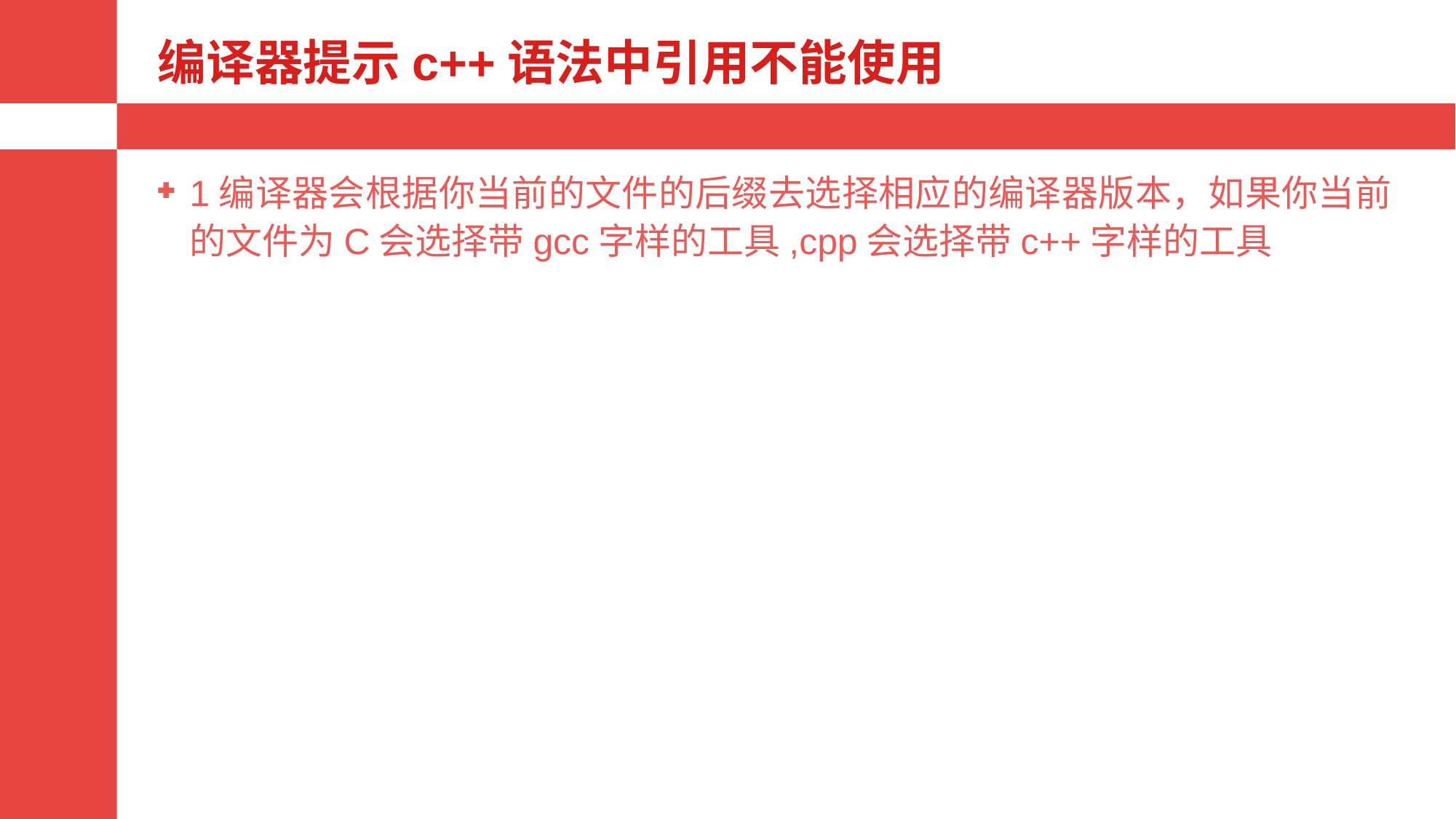

# 编译器提示c++语法中引用不能使用
1编译器会根据你当前的文件的后缀去选择相应的编译器版本，如果你当前的文件为C会选择带gcc字样的工具,cpp会选择带c++字样的工具